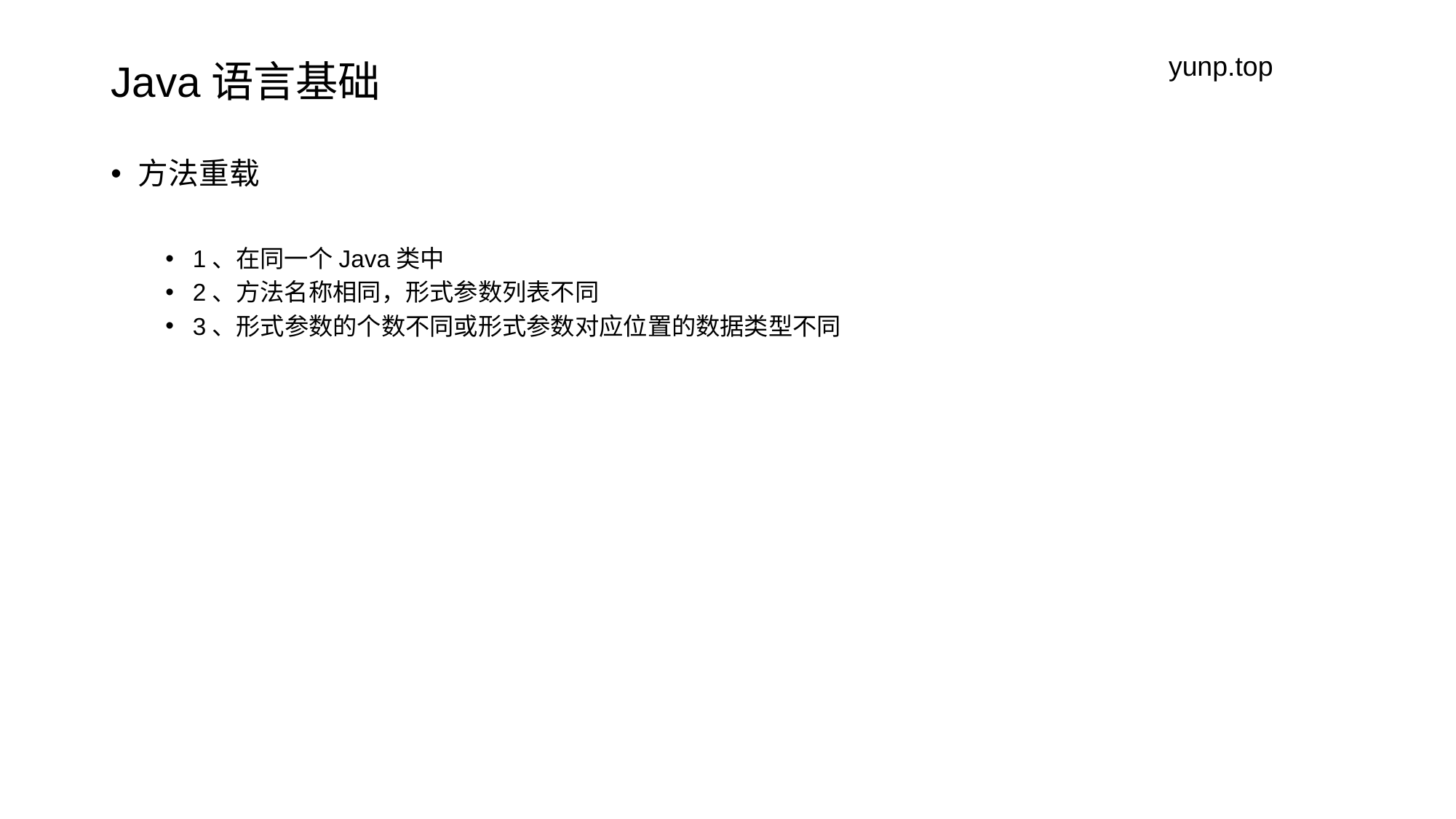

# Java语言基础
yunp.top
方法重载

1、在同一个Java类中
2、方法名称相同，形式参数列表不同
3、形式参数的个数不同或形式参数对应位置的数据类型不同